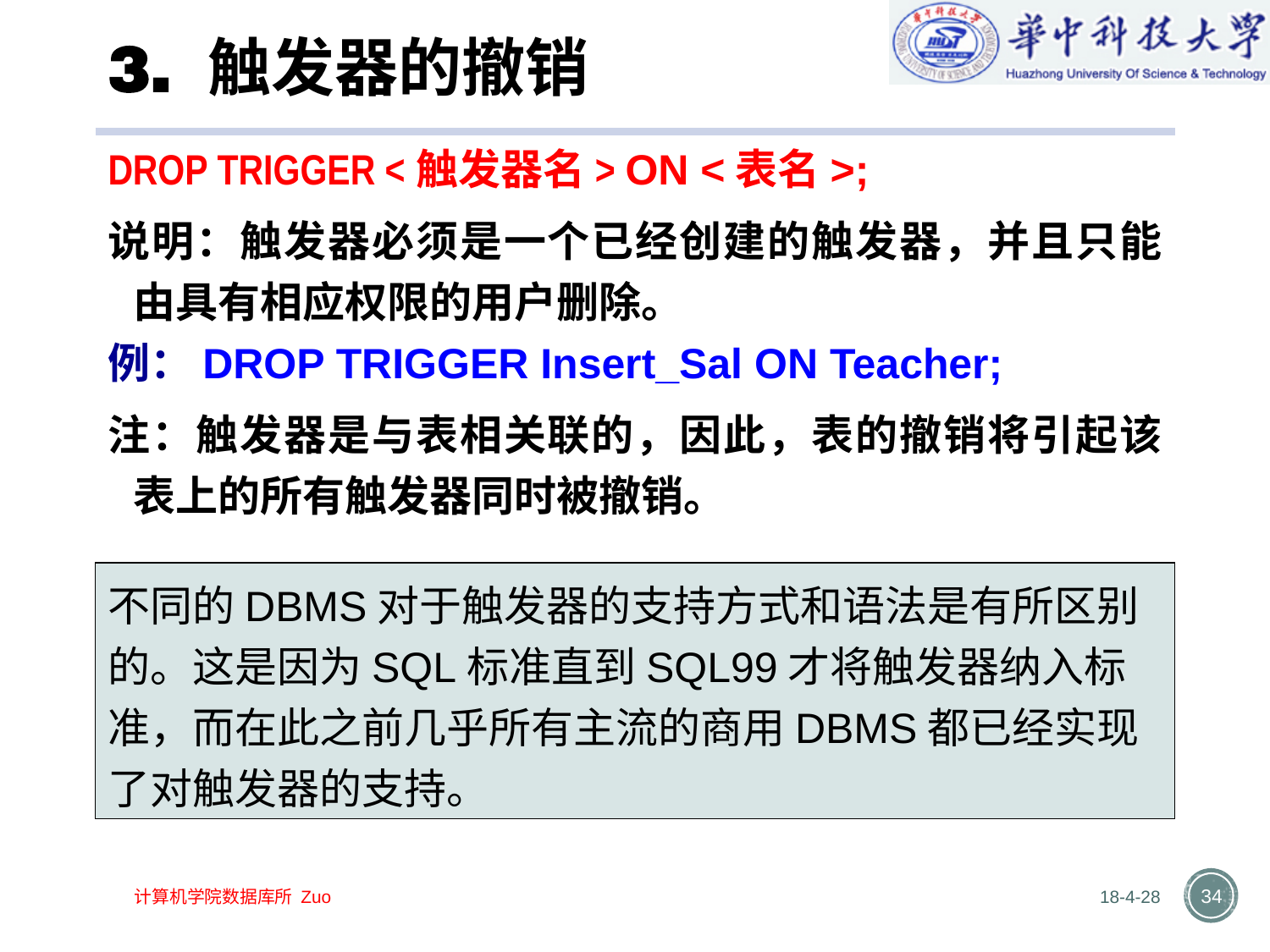

# 3. 触发器的撤销
DROP TRIGGER <触发器名> ON <表名>;
说明：触发器必须是一个已经创建的触发器，并且只能由具有相应权限的用户删除。
例：DROP TRIGGER Insert_Sal ON Teacher;
注：触发器是与表相关联的，因此，表的撤销将引起该表上的所有触发器同时被撤销。

不同的DBMS对于触发器的支持方式和语法是有所区别的。这是因为SQL标准直到SQL99才将触发器纳入标准，而在此之前几乎所有主流的商用DBMS都已经实现了对触发器的支持。
18-4-28
34